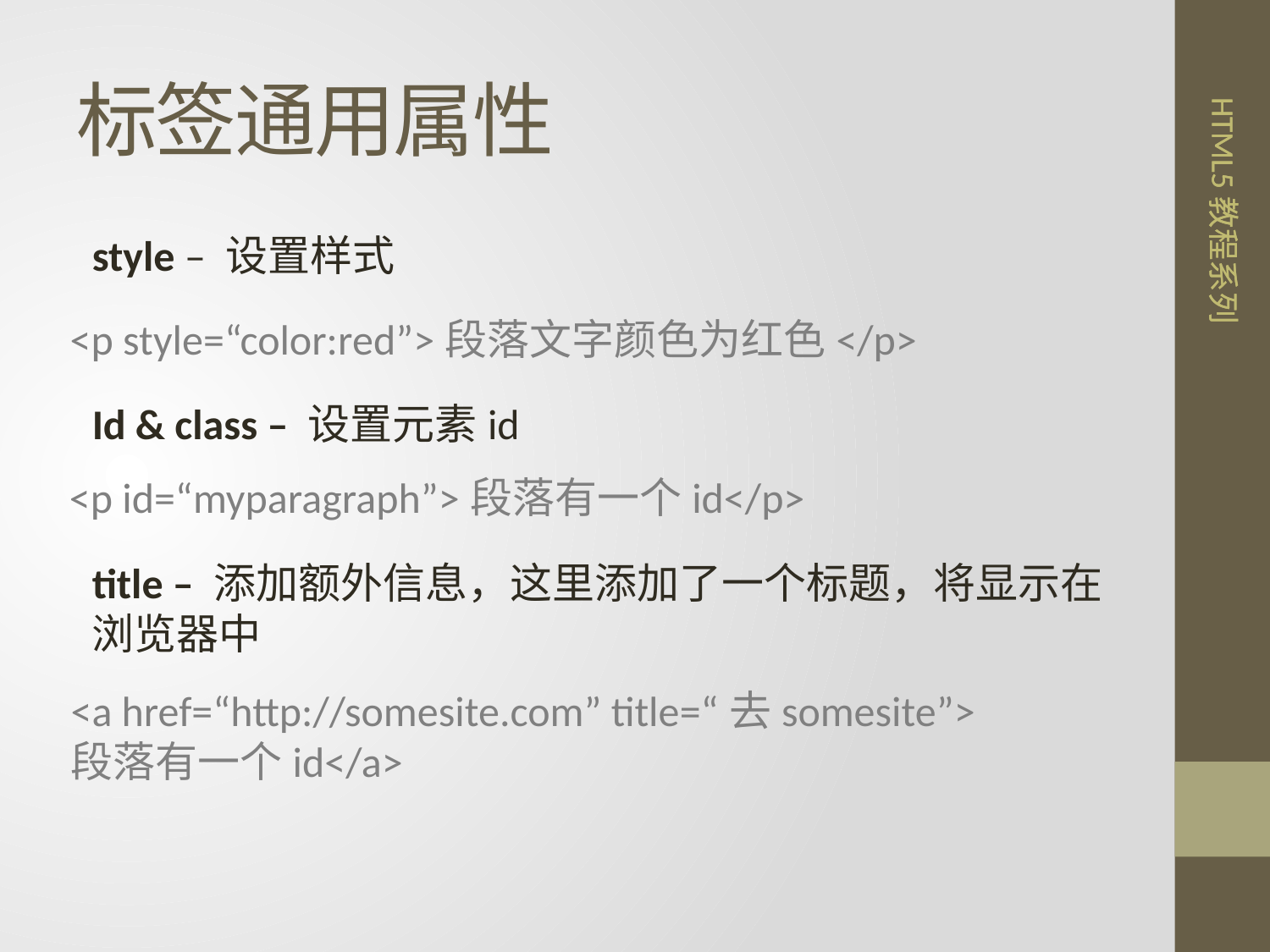

# 标签通用属性
style – 设置样式
<p style=“color:red”>段落文字颜色为红色</p>
Id & class – 设置元素id
<p id=“myparagraph”>段落有一个id</p>
title – 添加额外信息，这里添加了一个标题，将显示在浏览器中
<a href=“http://somesite.com” title=“去somesite”>
段落有一个id</a>